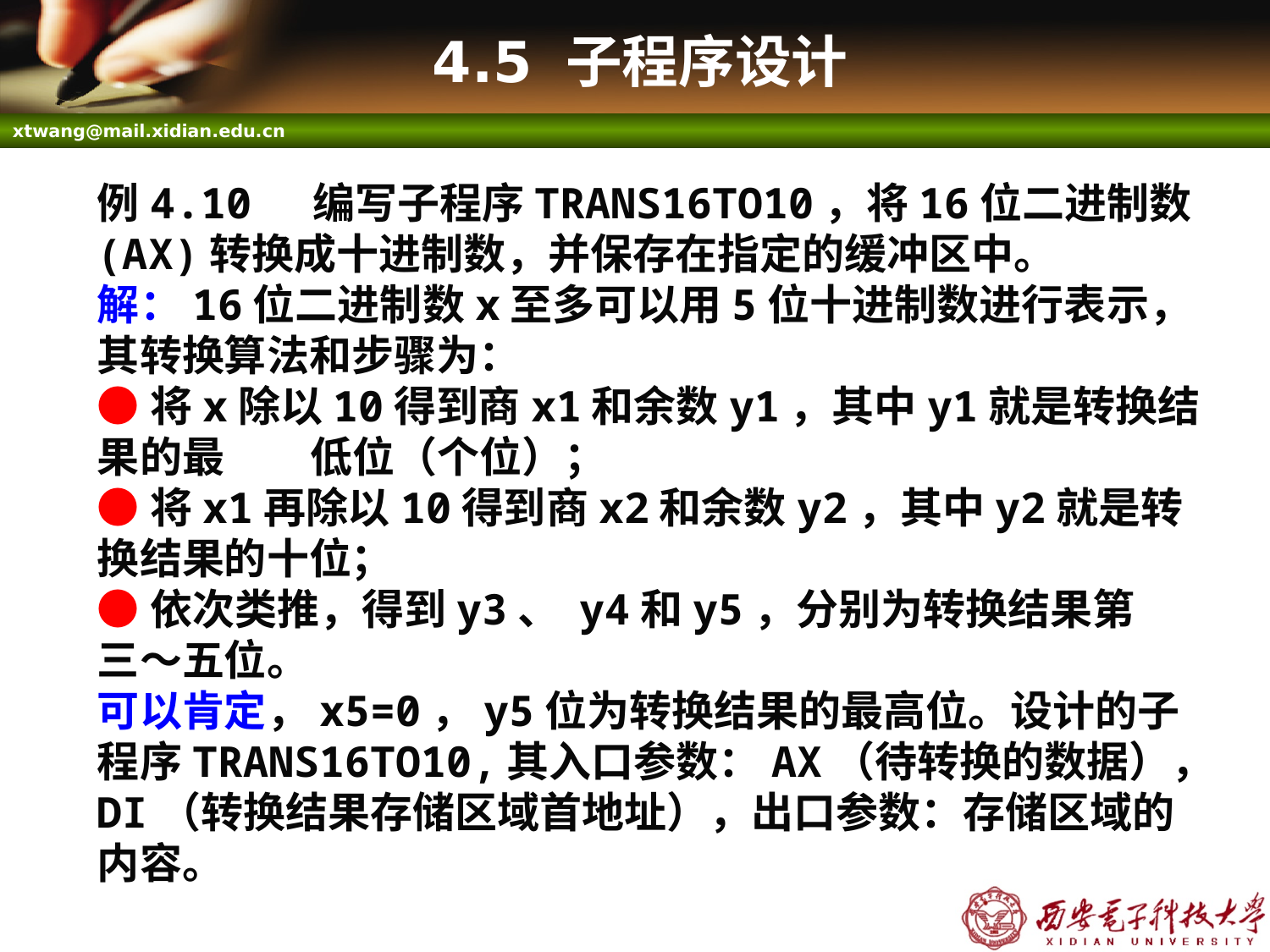

# 4.5 子程序设计
例4.10  编写子程序TRANS16TO10，将16位二进制数(AX)转换成十进制数，并保存在指定的缓冲区中。
解：16位二进制数x至多可以用5位十进制数进行表示，其转换算法和步骤为：
●将x除以10得到商x1和余数y1，其中y1就是转换结果的最         低位（个位）；
●将x1再除以10得到商x2和余数y2，其中y2就是转换结果的十位；
●依次类推，得到y3、 y4和y5，分别为转换结果第三～五位。
可以肯定，x5=0，y5位为转换结果的最高位。设计的子程序TRANS16TO10,其入口参数：AX（待转换的数据），DI（转换结果存储区域首地址），出口参数：存储区域的内容。